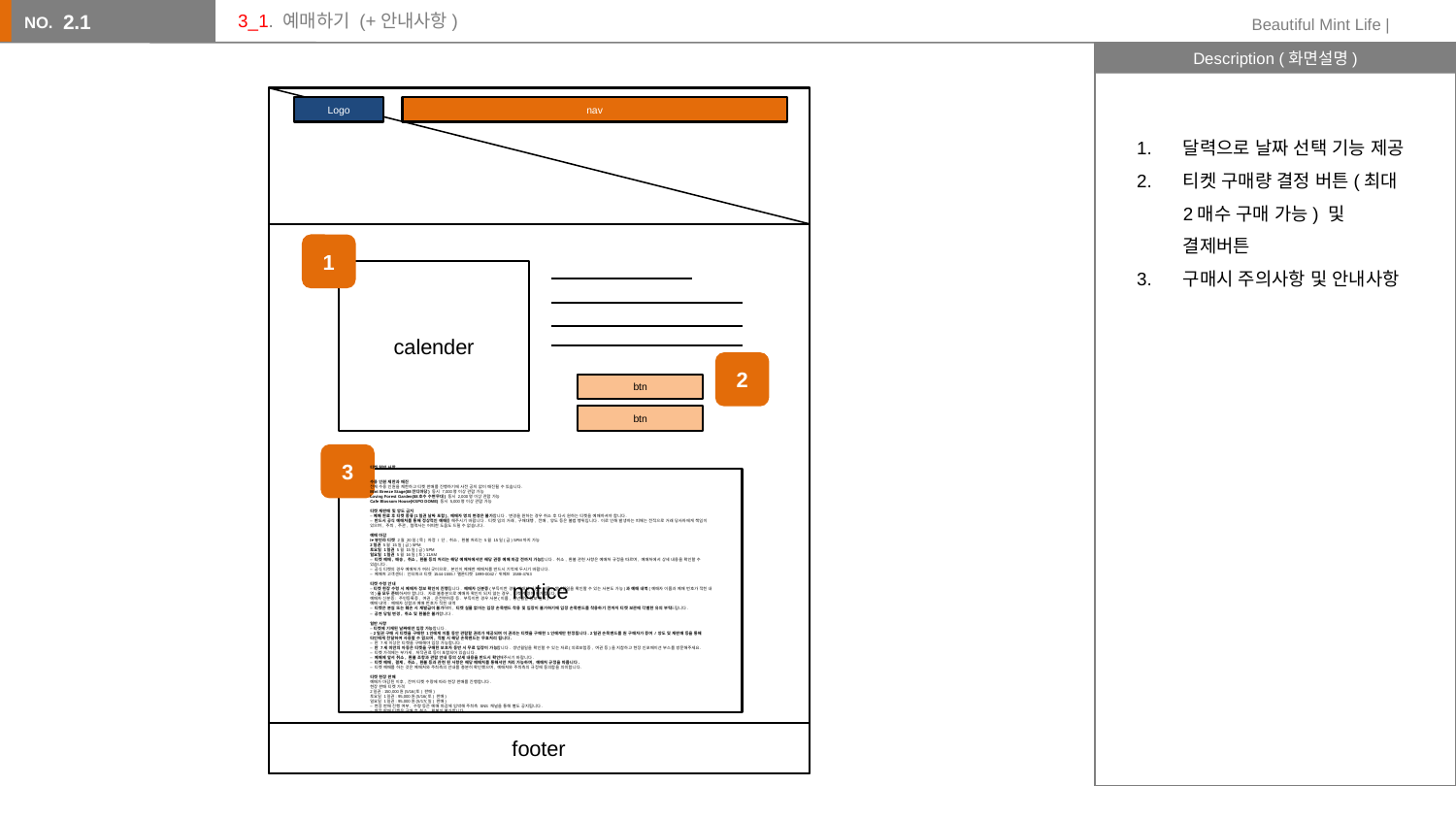

2.1
# 3_1. 예매하기 (+안내사항)

Logo
nav
1
calender
2
btn
btn
3
notice
footer
달력으로 날짜 선택 기능 제공
티켓 구매량 결정 버튼(최대 2매수 구매 가능) 및 결제버튼
구매시 주의사항 및 안내사항
티켓 일반 사항
 
수용 인원 제한과 매진
전체 수용 인원을 제한하고 티켓 판매를 진행하기에 사전 공지 없이 매진될 수 있습니다.
Mint Breeze Stage(88잔디마당) 동시 7,000명 이상 관람 가능
Loving Forest Garden(88호수 수변무대) 동시 2,000명 이상 관람 가능
Cafe Blossom House(KSPO DOME) 동시 5,000명 이상 관람 가능
티켓 재판매 및 양도 금지
– 예매 완료 후 티켓 종류(1일권 날짜 포함), 예매자 명의 변경은 불가합니다. 변경을 원하는 경우 취소 후 다시 원하는 티켓을 예매하셔야 합니다.
– 반드시 공식 예매처를 통해 정상적인 예매를 해주시기 바랍니다. 티켓 임의 거래, 구매대행, 전매, 양도 등은 불법 행위입니다. 이로 인해 발생하는 피해는 전적으로 거래 당사자에게 책임이 있으며, 주최, 주관, 협력사는 어떠한 도움도 드릴 수 없습니다.
예매 마감
I♥뷰민라 티켓 2월 20일(목) 자정 / 단, 취소, 환불 처리는 5월 15일(금) 5PM까지 가능
2일권 5월 15일(금) 5PM
토요일 1일권 5월 15일(금) 5PM
일요일 1일권 5월 16일(토) 11AM
– 티켓 예매, 배송, 취소, 환불 등의 처리는 해당 예매처에서만 해당 권종 예매 마감 전까지 가능합니다. 취소, 환불 관련 사항은 예매처 규정을 따르며, 예매처에서 상세 내용을 확인할 수 있습니다.
– 공식 티켓의 경우 예매처가 여러 곳이므로, 본인이 예매한 예매처를 반드시 기억에 두시기 바랍니다.
– 예매처 고객센터: 인터파크 티켓 1544-1555 / 멜론티켓 1899-0042 / 위메프 1588-4763
티켓 수령 안내
– 티켓 현장 수령 시 예매자 정보 확인이 진행됩니다. 예매자 신분증(부득이한 경우 예매자 사진, 이름, 생년월일을 확인할 수 있는 사본도 가능)과 예매 내역(예매자 이름과 예매 번호가 적힌 내역)을 모두 준비하셔야 합니다. 자료 불충분으로 예매자 확인이 되지 않는 경우, 티켓 수령이 불가합니다.
예매자 신분증: 주민등록증, 여권, 운전면허증 등. 부득이한 경우 사본(이름, 생년월일 정보 필요)
예매 내역: 예매자 성함과 예매 번호가 적힌 내역
– 티켓은 분실 또는 훼손 시 재발급이 불가하며, 티켓 실물 없이는 입장 손목밴드 착용 및 입장이 불가하기에 입장 손목밴드를 착용하기 전까지 티켓 보관에 각별한 유의 부탁드립니다.
– 공연 당일 변경, 취소 및 환불은 불가합니다.
일반 사항
– 티켓에 기재된 날짜에만 입장 가능합니다.
– 2일권 구매 시 티켓을 구매한 1인에게 이틀 동안 관람할 권리가 제공되며 이 권리는 티켓을 구매한 1인에게만 한정됩니다. 2일권 손목밴드를 원 구매자가 증여 / 양도 및 재판매 등을 통해 타인에게 전달하여 사용할 수 없으며, 적발 시 해당 손목밴드는 무효처리 됩니다.
– 만 7세 이상은 티켓을 구매해야 입장 가능합니다.
– 만 7세 미만의 아동은 티켓을 구매한 보호자 동반 시 무료 입장이 가능합니다. 생년월일을 확인할 수 있는 자료(의료보험증, 여권 등)을 지참하고 현장 인포메이션 부스를 방문해주세요.
– 티켓 가격에는 부가세, 저작권료 등이 포함되어 있습니다.
– 예매에 앞서 취소, 환불 조항과 관람 안내 등의 상세 내용을 반드시 확인해주시기 바랍니다.
– 티켓 예매, 결제, 취소, 환불 등과 관련 된 사항은 해당 예매처를 통해서만 처리 가능하며, 예매처 규정을 따릅니다.
– 티켓 예매를 하는 것은 예매처와 주최측의 안내를 충분히 확인했으며, 예매처와 주최측의 규정에 동의함을 의미합니다.
티켓 현장 판매
예매가 마감된 이후, 잔여 티켓 수량에 따라 현장 판매를 진행합니다.
현장 판매 티켓 가격
2일권: 150,000원(5/16(토) 판매)
토요일 1일권: 95,000원(5/16(토) 판매)
일요일 1일권: 95,000원(5/17(일) 판매)
– 현장 판매 진행 여부, 수량 등은 예매 마감에 임박해 주최측 SNS 채널을 통해 별도 공지됩니다.
– 현장 판매 티켓은 구매 후 취소, 환불이 불가합니다.